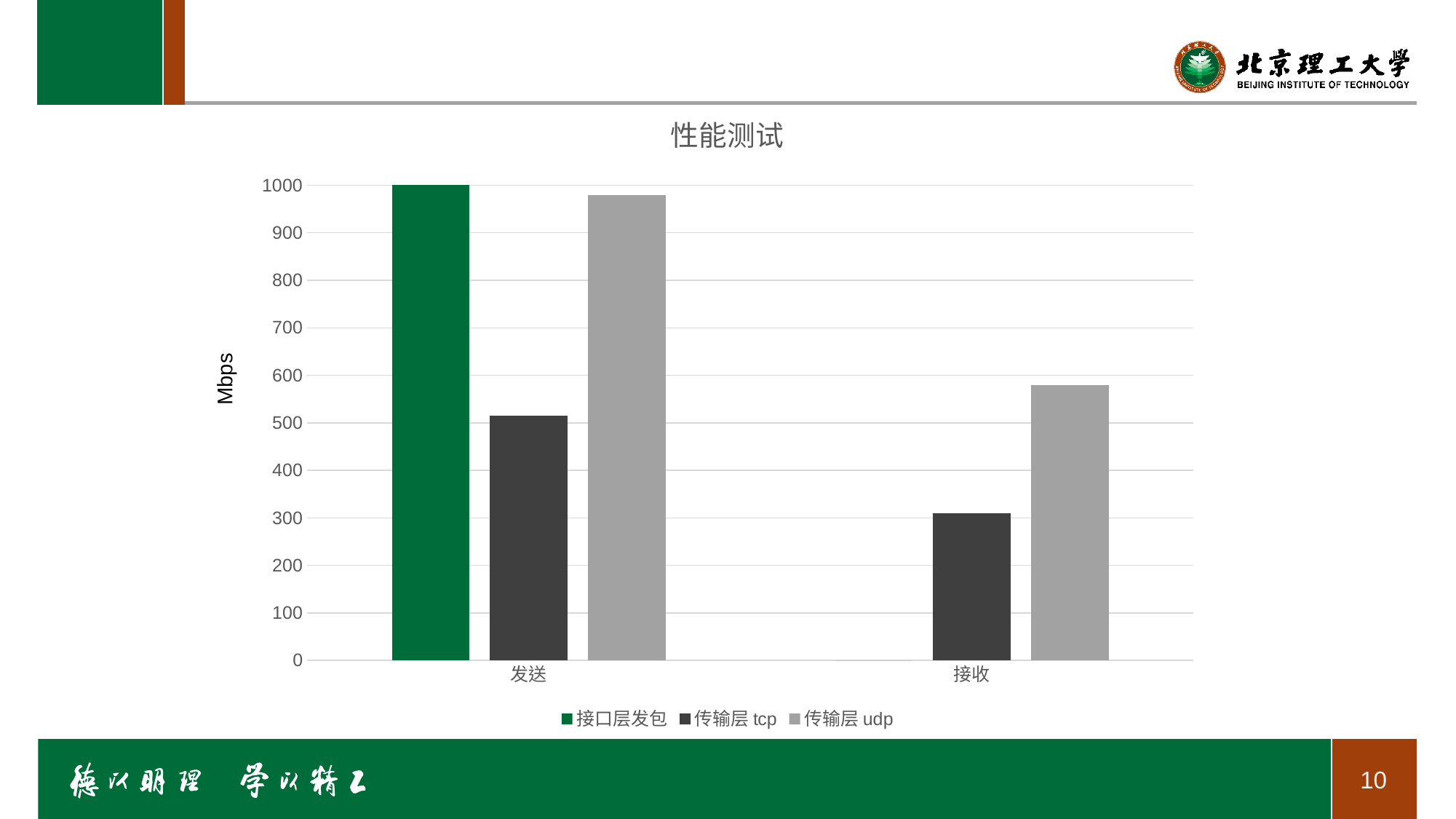

#

### Chart: 性能测试

| Category | 接口层发包 | 传输层tcp | 传输层udp |
|---|---|---|---|
| 发送 | 1000.0 | 515.0 | 980.0 |
| 接收 | 0.0 | 309.0 | 580.0 |
Mbps